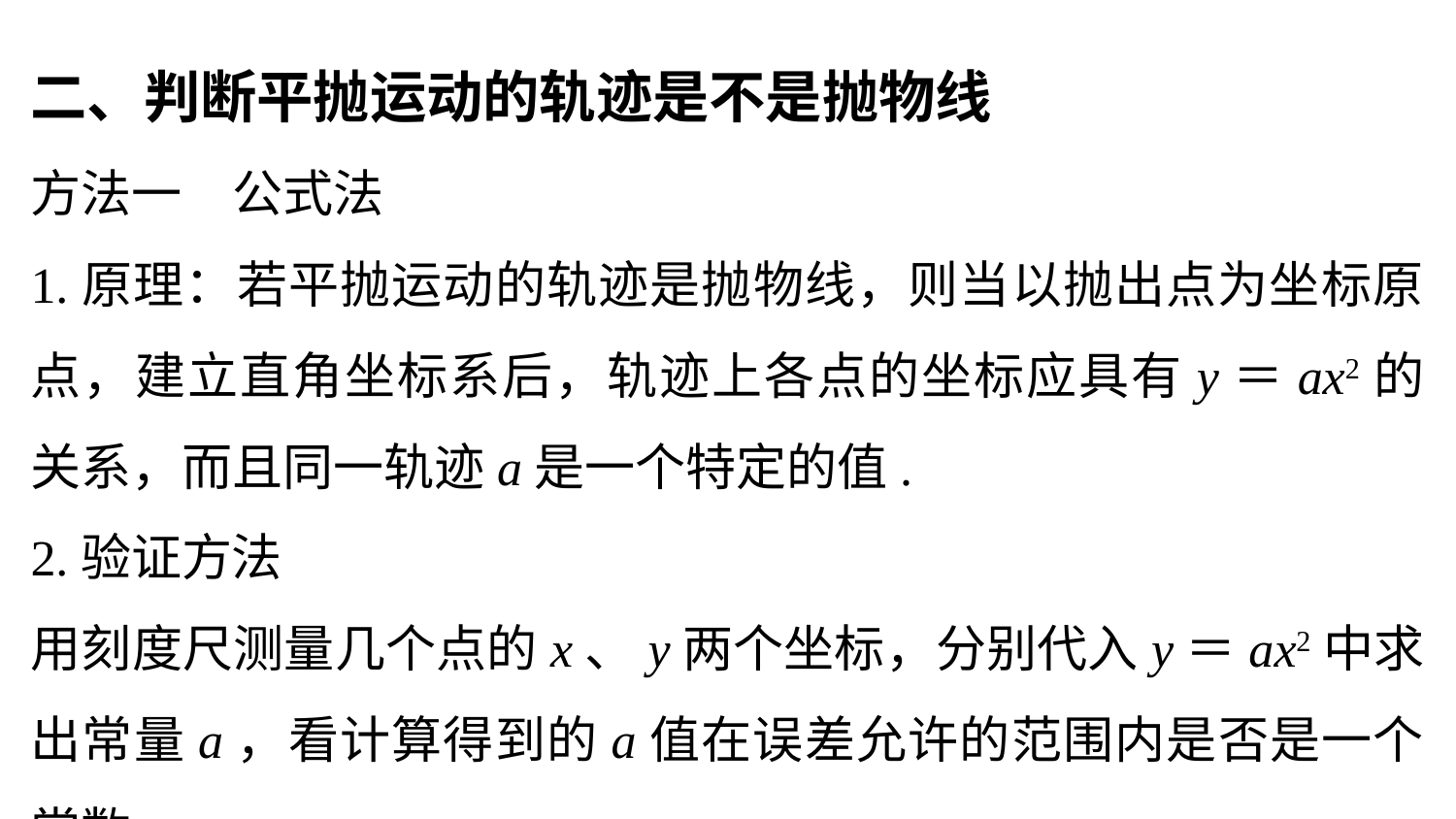

二、判断平抛运动的轨迹是不是抛物线
方法一　公式法
1.原理：若平抛运动的轨迹是抛物线，则当以抛出点为坐标原点，建立直角坐标系后，轨迹上各点的坐标应具有y＝ax2的关系，而且同一轨迹a是一个特定的值.
2.验证方法
用刻度尺测量几个点的x、y两个坐标，分别代入y＝ax2中求出常量a，看计算得到的a值在误差允许的范围内是否是一个常数.